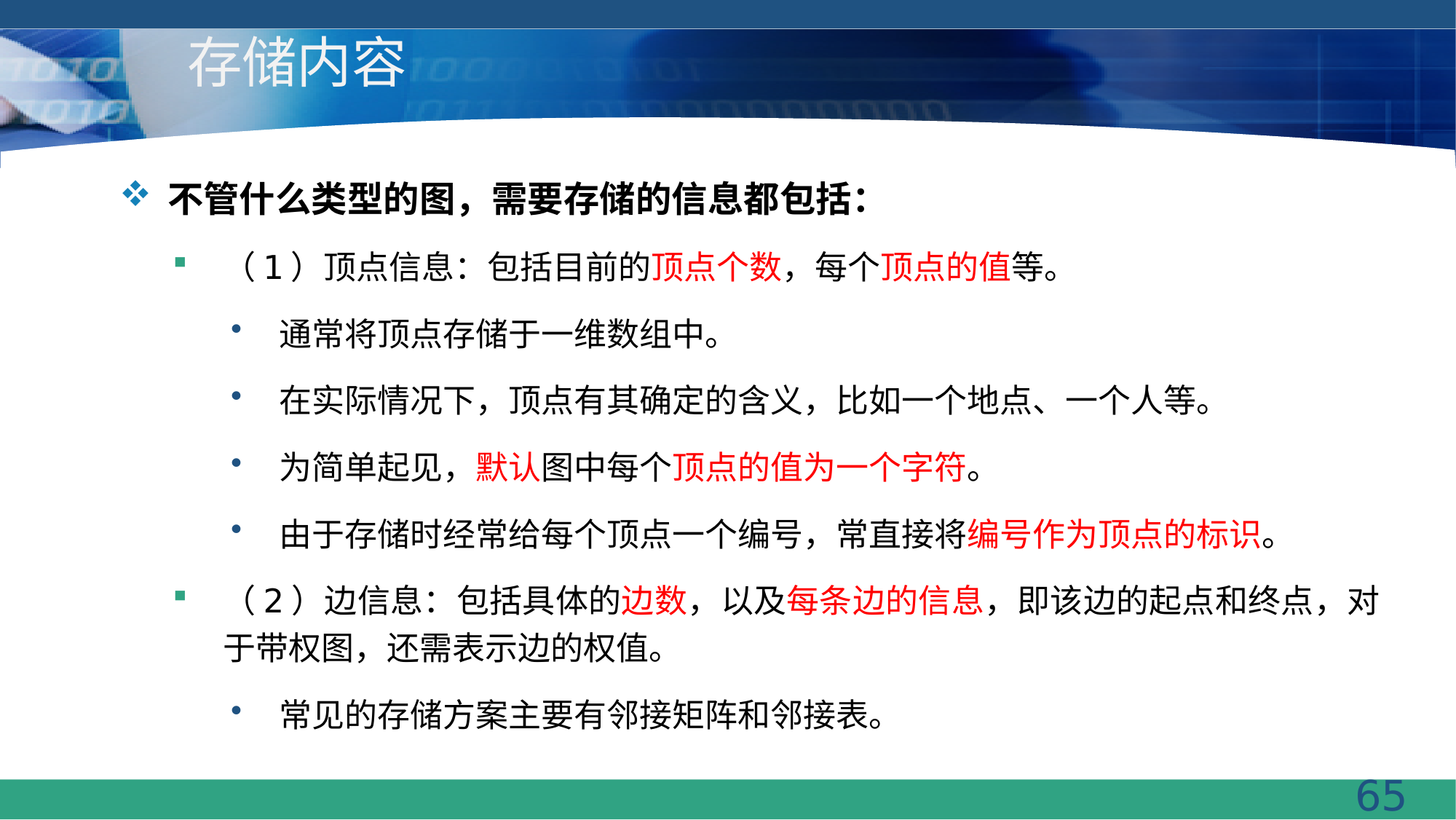

# 存储内容
不管什么类型的图，需要存储的信息都包括：
（1）顶点信息：包括目前的顶点个数，每个顶点的值等。
通常将顶点存储于一维数组中。
在实际情况下，顶点有其确定的含义，比如一个地点、一个人等。
为简单起见，默认图中每个顶点的值为一个字符。
由于存储时经常给每个顶点一个编号，常直接将编号作为顶点的标识。
（2）边信息：包括具体的边数，以及每条边的信息，即该边的起点和终点，对于带权图，还需表示边的权值。
常见的存储方案主要有邻接矩阵和邻接表。